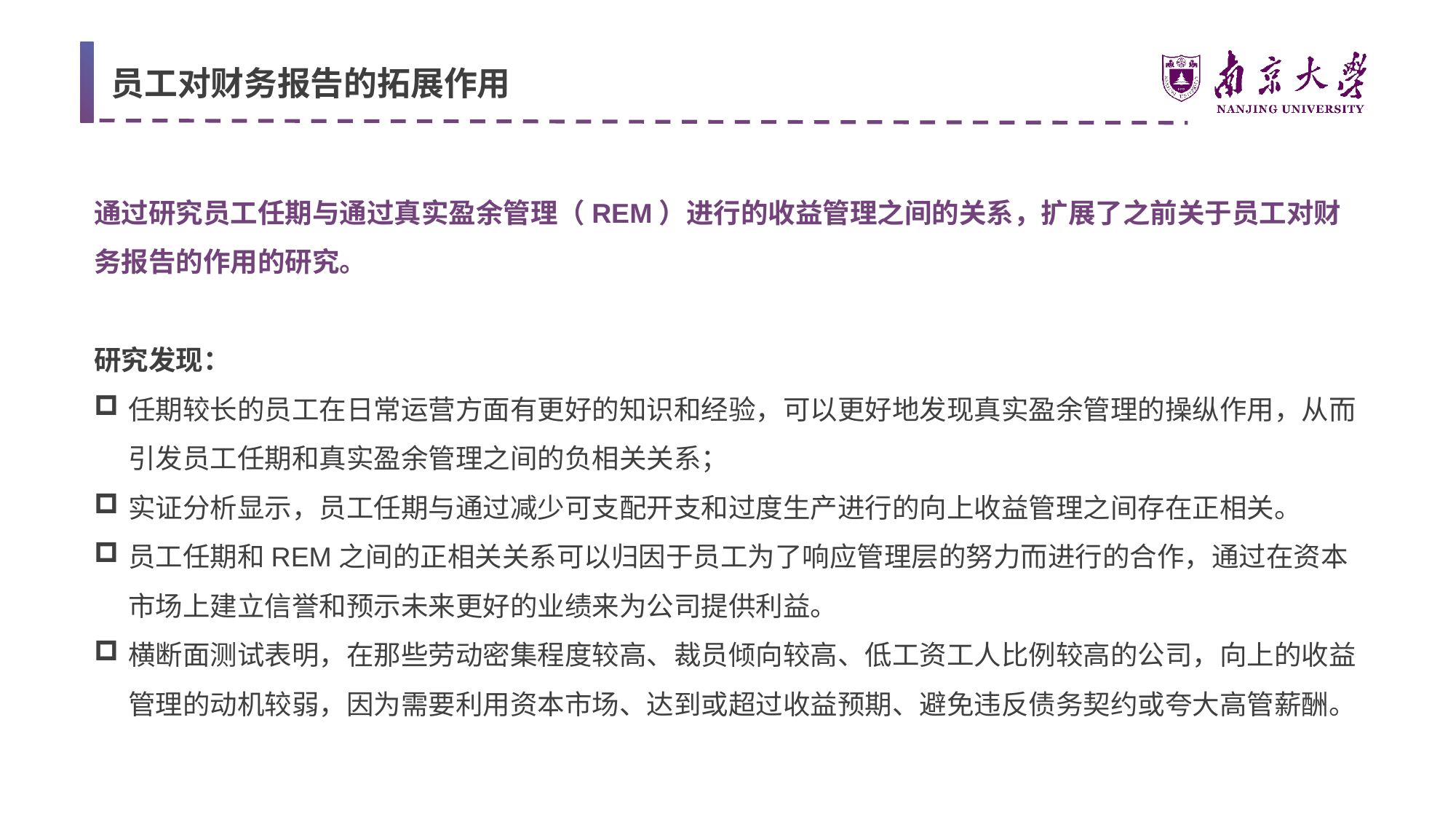

员工对财务报告的拓展作用
通过研究员工任期与通过真实盈余管理（REM）进行的收益管理之间的关系，扩展了之前关于员工对财务报告的作用的研究。

研究发现：
任期较长的员工在日常运营方面有更好的知识和经验，可以更好地发现真实盈余管理的操纵作用，从而引发员工任期和真实盈余管理之间的负相关关系；
实证分析显示，员工任期与通过减少可支配开支和过度生产进行的向上收益管理之间存在正相关。
员工任期和REM之间的正相关关系可以归因于员工为了响应管理层的努力而进行的合作，通过在资本市场上建立信誉和预示未来更好的业绩来为公司提供利益。
横断面测试表明，在那些劳动密集程度较高、裁员倾向较高、低工资工人比例较高的公司，向上的收益管理的动机较弱，因为需要利用资本市场、达到或超过收益预期、避免违反债务契约或夸大高管薪酬。